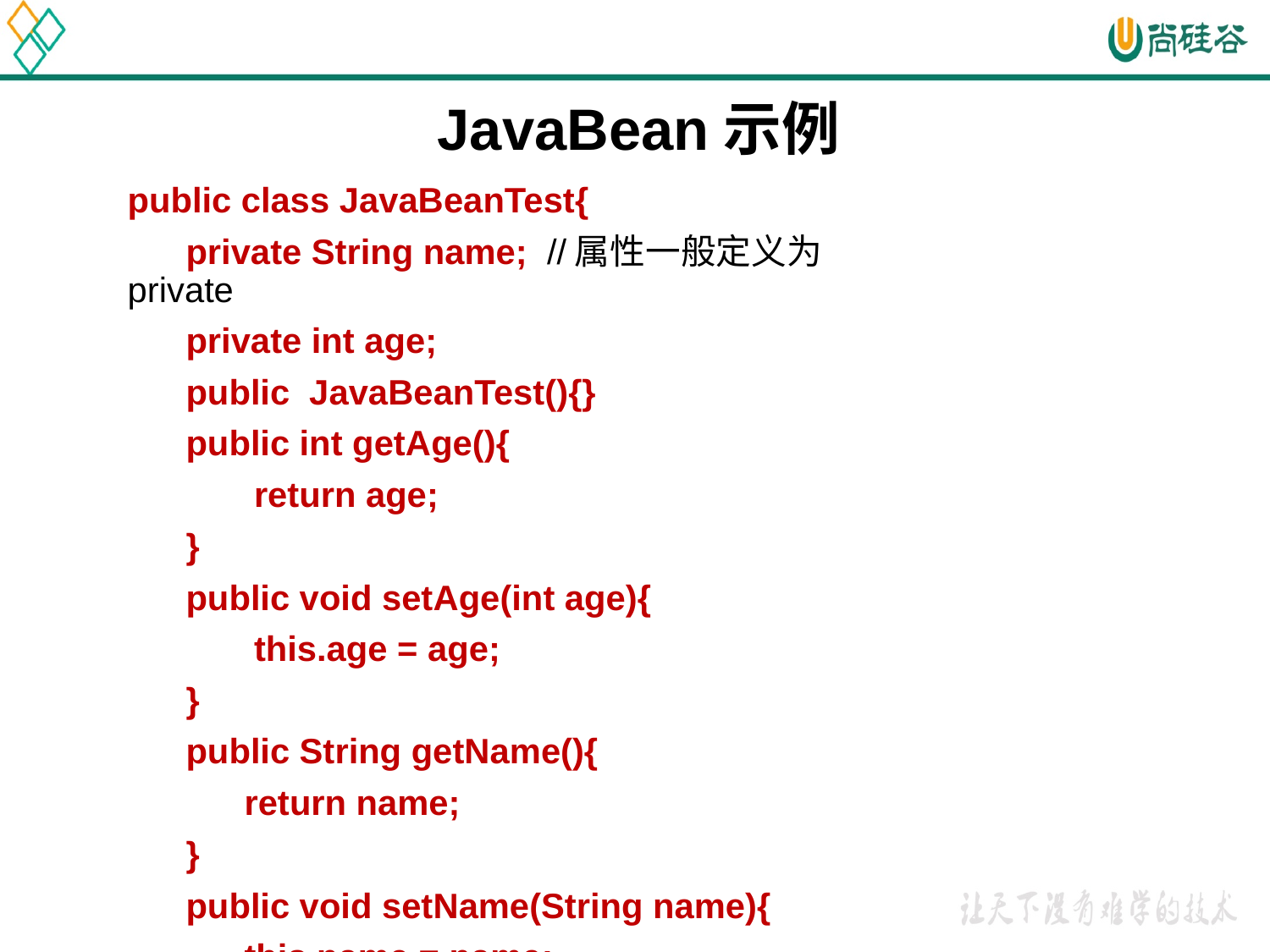

# JavaBean示例
public class JavaBeanTest{
      private String name;  //属性一般定义为private
      private int age;
      public  JavaBeanTest(){}
      public int getAge(){
             return age;
      }
      public void setAge(int age){
             this.age = age;
      }
      public String getName(){
            return name;
      }
      public void setName(String name){
            this.name = name;
}